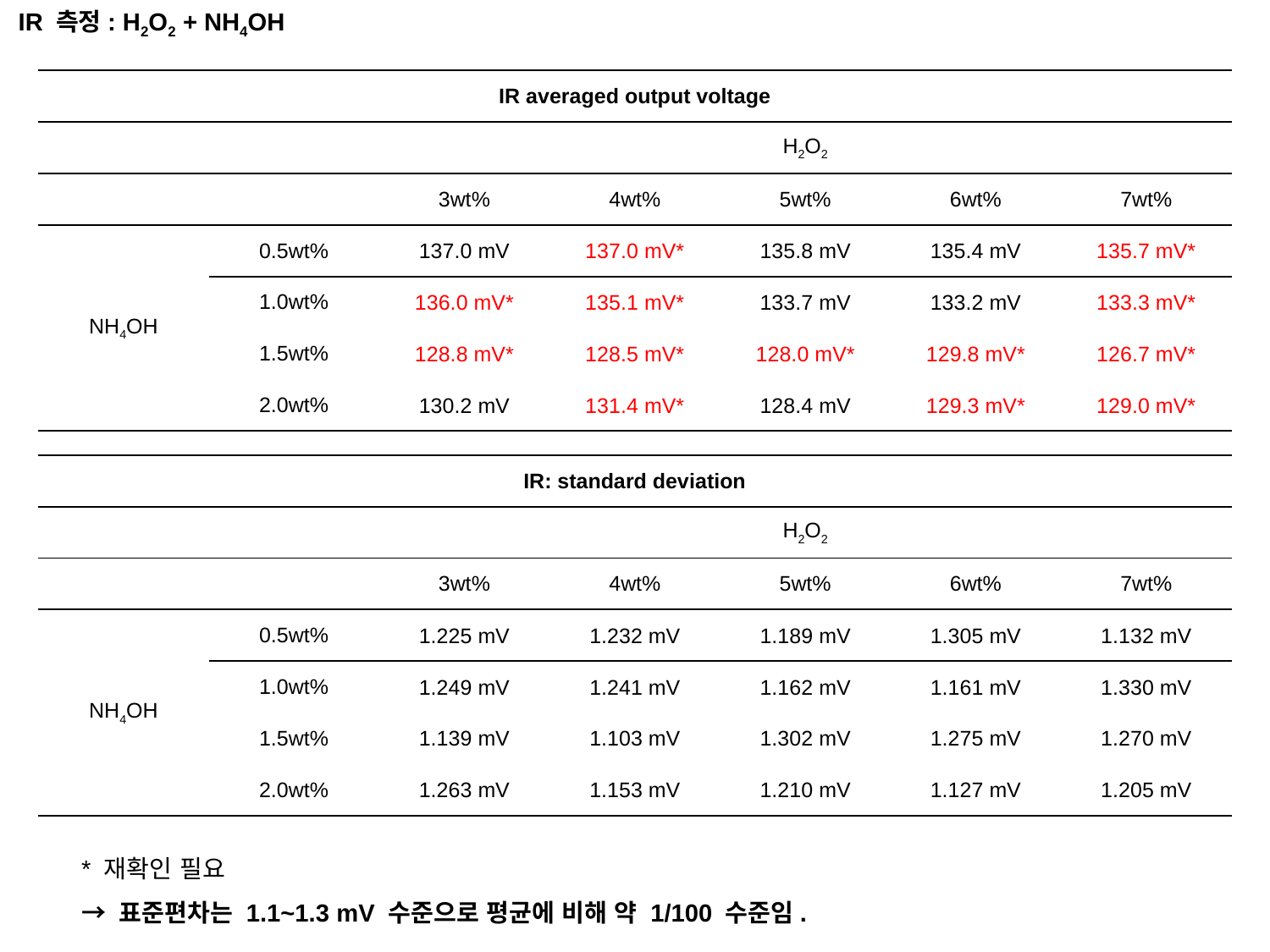

IR 측정: H2O2 + NH4OH
| IR averaged output voltage |  |  |  |  |  |  |
| --- | --- | --- | --- | --- | --- | --- |
|  |  | H2O2 |  |  |  |  |
|  |  | 3wt% | 4wt% | 5wt% | 6wt% | 7wt% |
| NH4OH | 0.5wt% | 137.0 mV | 137.0 mV\* | 135.8 mV | 135.4 mV | 135.7 mV\* |
|  | 1.0wt% | 136.0 mV\* | 135.1 mV\* | 133.7 mV | 133.2 mV | 133.3 mV\* |
|  | 1.5wt% | 128.8 mV\* | 128.5 mV\* | 128.0 mV\* | 129.8 mV\* | 126.7 mV\* |
|  | 2.0wt% | 130.2 mV | 131.4 mV\* | 128.4 mV | 129.3 mV\* | 129.0 mV\* |
| IR: standard deviation |  |  |  |  |  |  |
| --- | --- | --- | --- | --- | --- | --- |
|  |  | H2O2 |  |  |  |  |
|  |  | 3wt% | 4wt% | 5wt% | 6wt% | 7wt% |
| NH4OH | 0.5wt% | 1.225 mV | 1.232 mV | 1.189 mV | 1.305 mV | 1.132 mV |
|  | 1.0wt% | 1.249 mV | 1.241 mV | 1.162 mV | 1.161 mV | 1.330 mV |
|  | 1.5wt% | 1.139 mV | 1.103 mV | 1.302 mV | 1.275 mV | 1.270 mV |
|  | 2.0wt% | 1.263 mV | 1.153 mV | 1.210 mV | 1.127 mV | 1.205 mV |
* 재확인 필요
→ 표준편차는 1.1~1.3 mV 수준으로 평균에 비해 약 1/100 수준임.